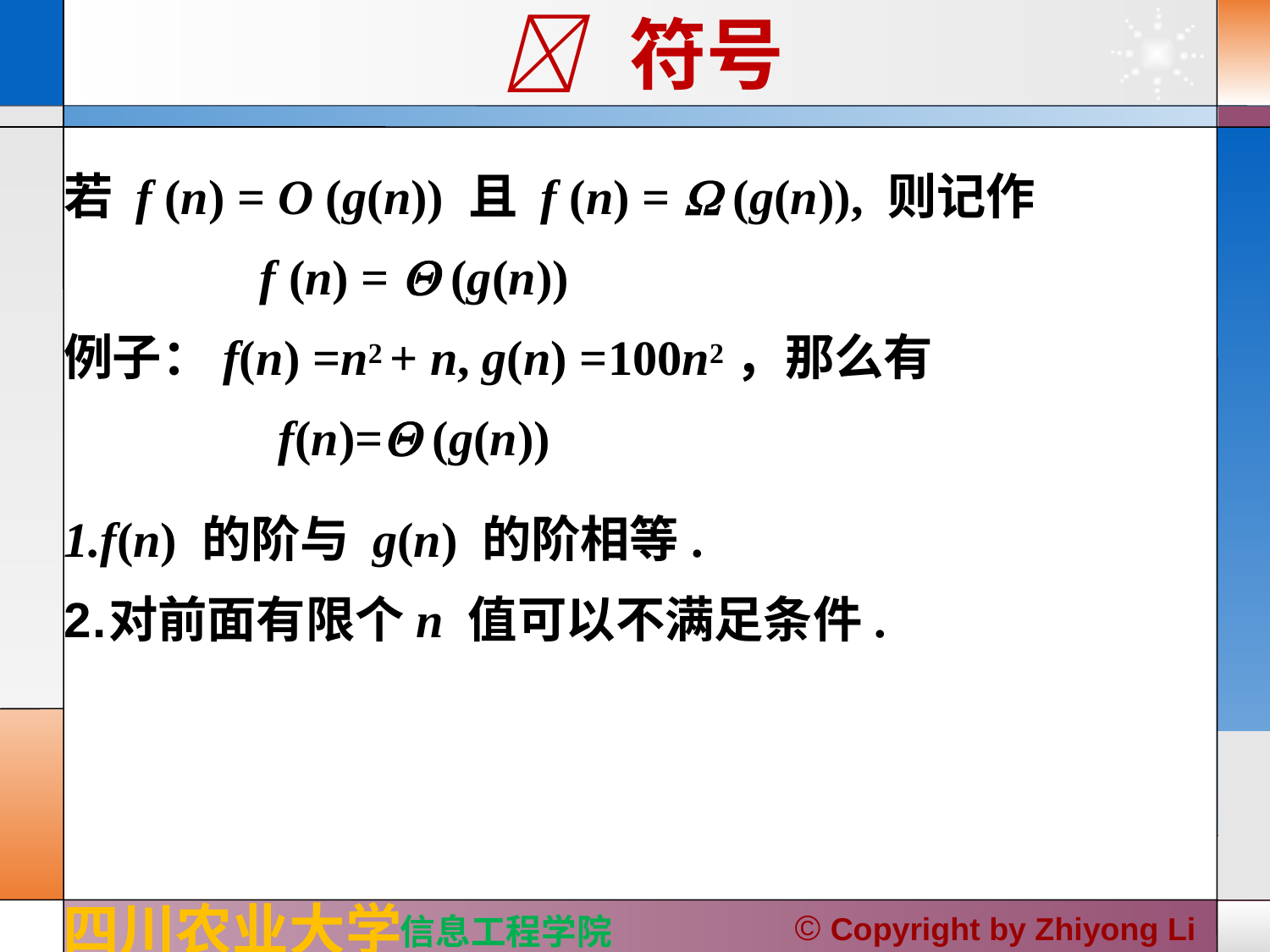

# Θ	符号
若 f (n) = O (g(n)) 且 f (n) = Ω (g(n)), 则记作
                f (n) = Θ (g(n))
例子：f(n) =n2 + n, g(n) =100n2，那么有
                  f(n)=Θ (g(n))
f(n) 的阶与 g(n) 的阶相等.
对前面有限个n 值可以不满足条件.